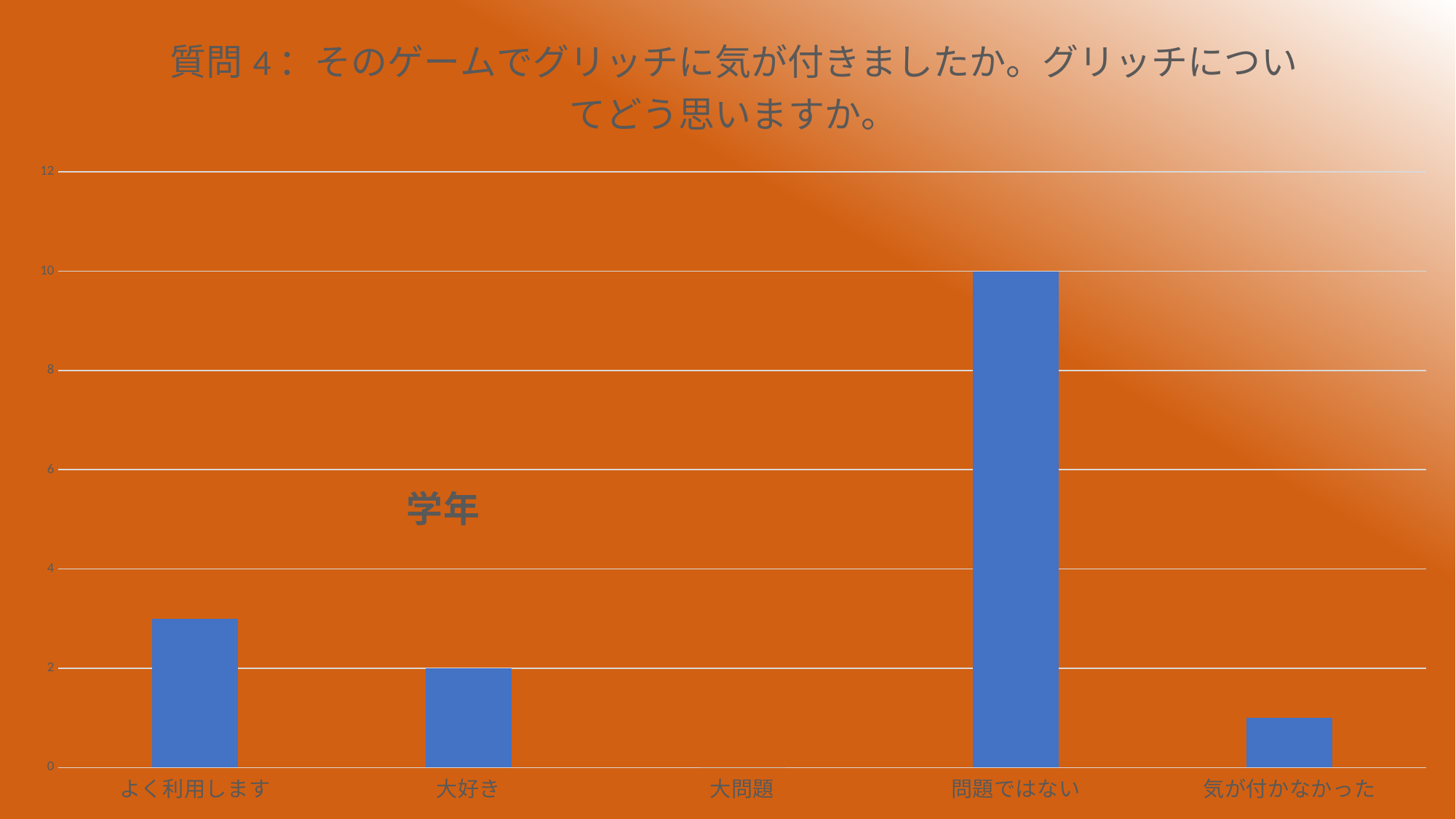

### Chart:

| Category | 質問4：そのゲームでグリッチに気が付きましたか。グリッチについてどう思いますか。 |
|---|---|
| よく利用します | 3.0 |
| 大好き | 2.0 |
| 大問題 | 0.0 |
| 問題ではない | 10.0 |
| 気が付かなかった | 1.0 |

[unsupported chart]

### Chart: 学年

| Category |
|---|